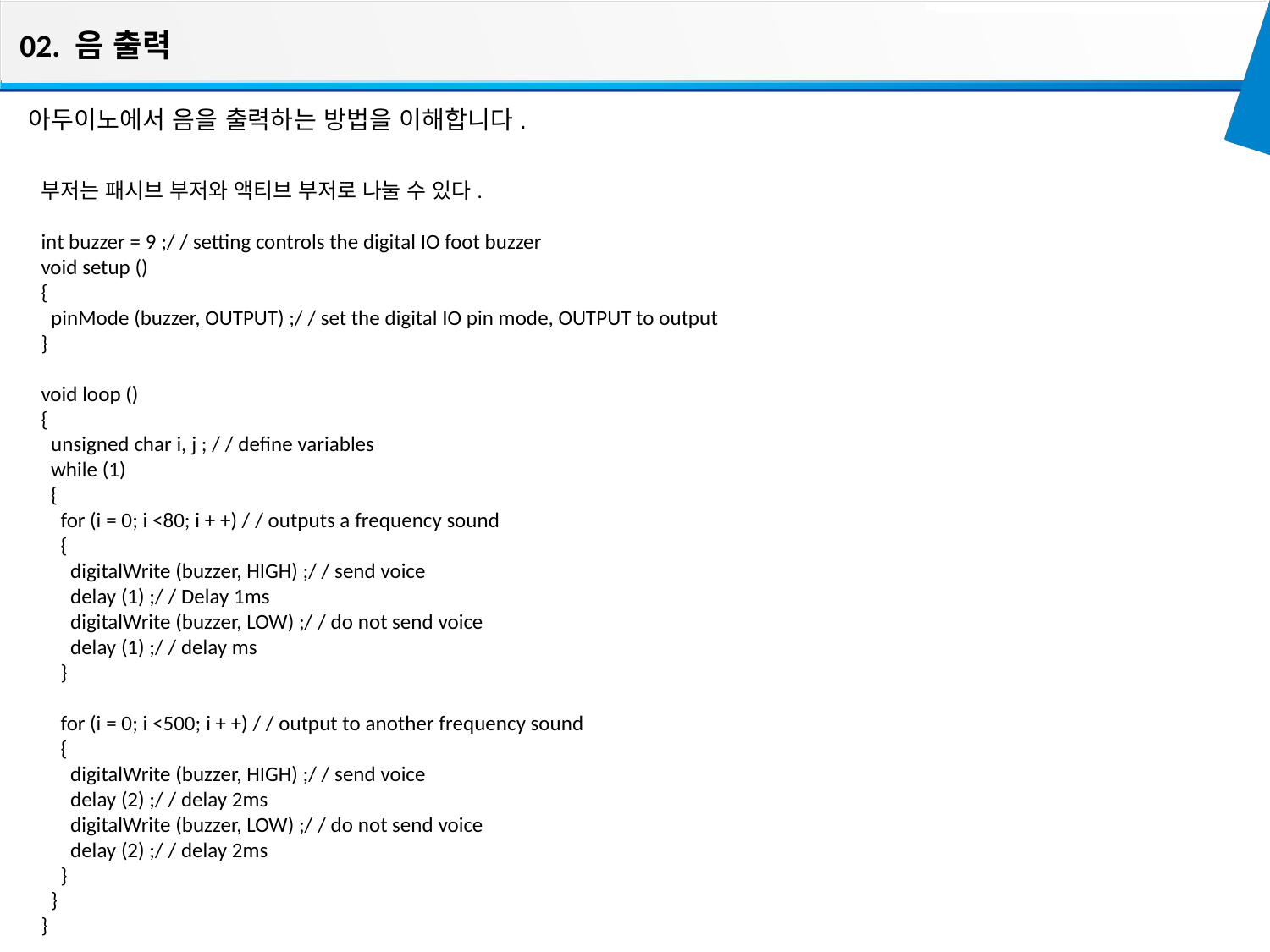

02. 음 출력

아두이노에서 음을 출력하는 방법을 이해합니다.
부저는 패시브 부저와 액티브 부저로 나눌 수 있다.

int buzzer = 9 ;/ / setting controls the digital IO foot buzzer
void setup ()
{
  pinMode (buzzer, OUTPUT) ;/ / set the digital IO pin mode, OUTPUT to output
}

void loop ()
{
  unsigned char i, j ; / / define variables
  while (1)
  {
    for (i = 0; i <80; i + +) / / outputs a frequency sound
    {
      digitalWrite (buzzer, HIGH) ;/ / send voice
      delay (1) ;/ / Delay 1ms
      digitalWrite (buzzer, LOW) ;/ / do not send voice
      delay (1) ;/ / delay ms
    }

    for (i = 0; i <500; i + +) / / output to another frequency sound
    {
      digitalWrite (buzzer, HIGH) ;/ / send voice
      delay (2) ;/ / delay 2ms
      digitalWrite (buzzer, LOW) ;/ / do not send voice
      delay (2) ;/ / delay 2ms
    }
  }
}